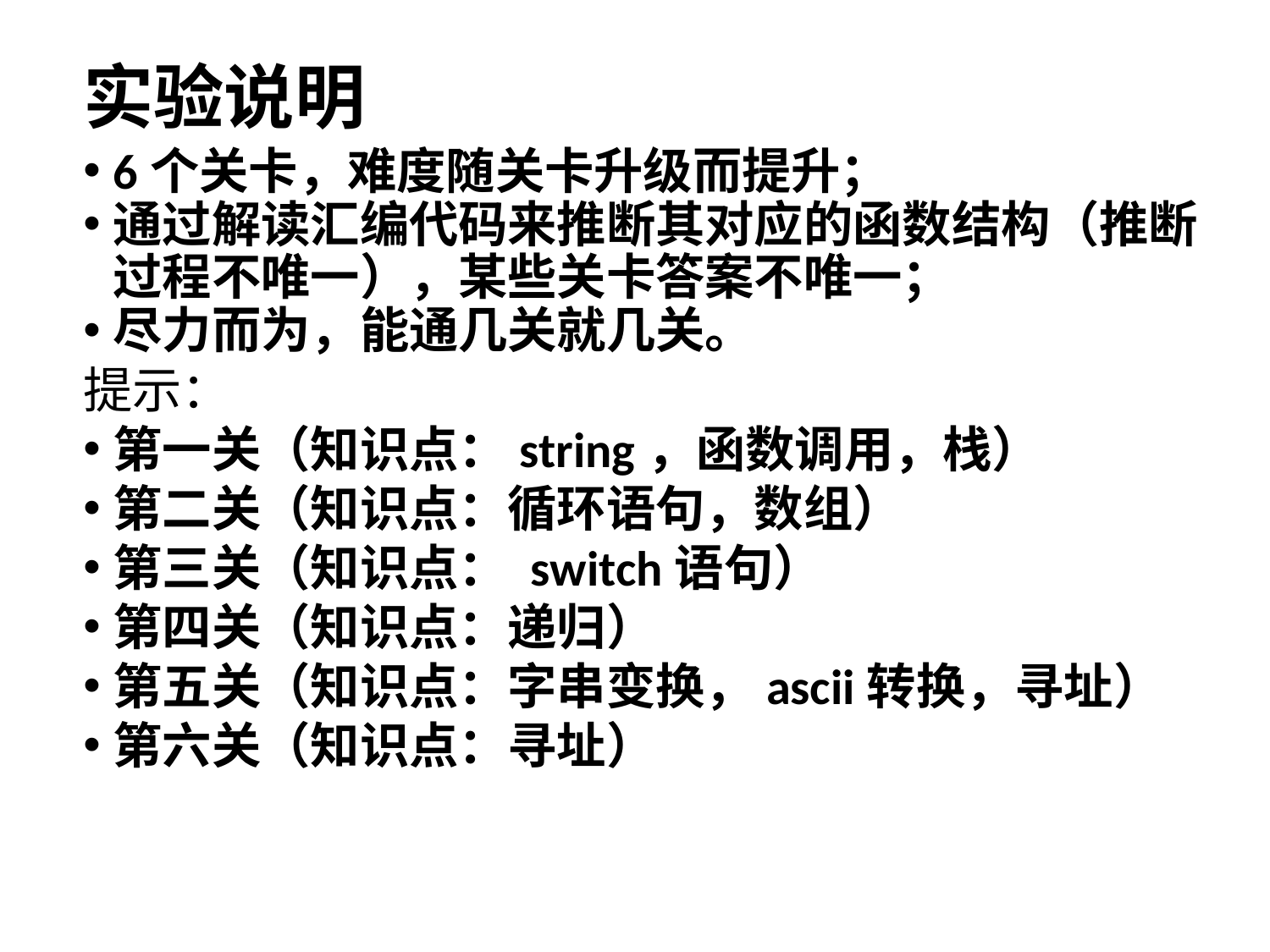

实验说明
6个关卡，难度随关卡升级而提升；
通过解读汇编代码来推断其对应的函数结构（推断过程不唯一），某些关卡答案不唯一；
尽力而为，能通几关就几关。
提示：
第一关（知识点：string，函数调用，栈）
第二关（知识点：循环语句，数组）
第三关（知识点： switch语句）
第四关（知识点：递归）
第五关（知识点：字串变换，ascii转换，寻址）
第六关（知识点：寻址）